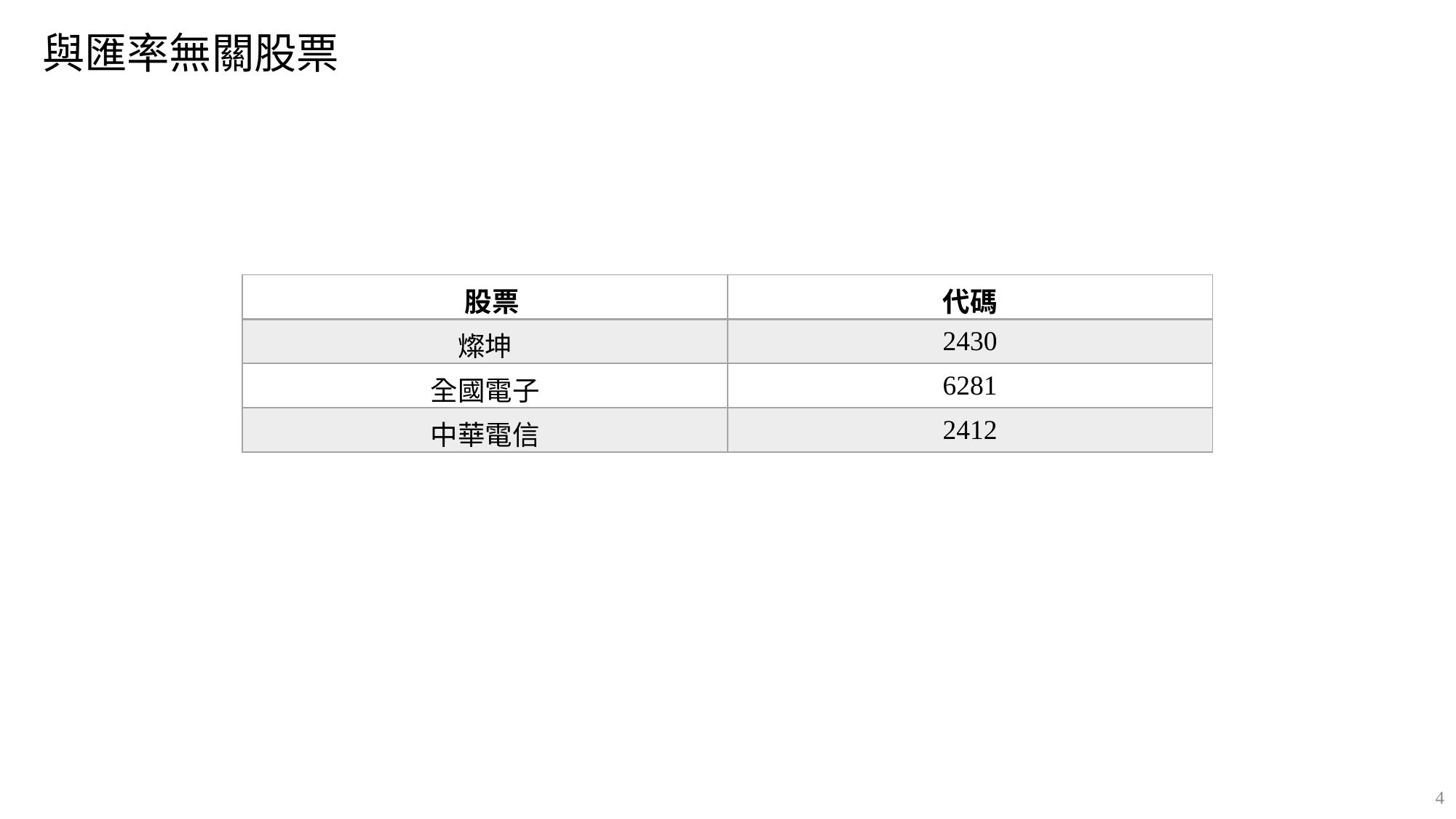

與匯率無關股票
| 股票 | 代碼 |
| --- | --- |
| 燦坤 | 2430 |
| 全國電子 | 6281 |
| 中華電信 | 2412 |
4